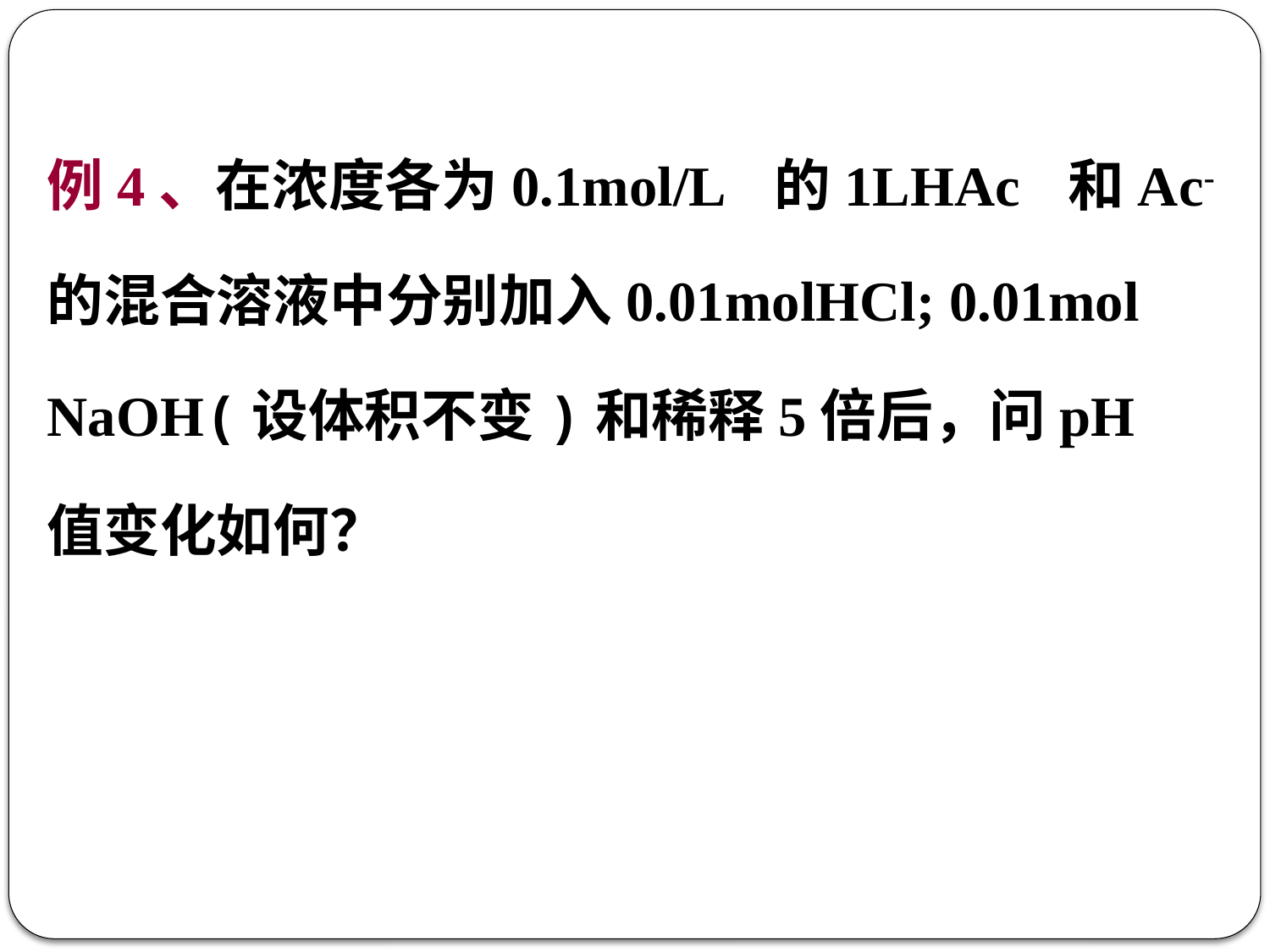

例4、在浓度各为0.1mol/L 的1LHAc 和Ac-的混合溶液中分别加入0.01molHCl; 0.01mol NaOH(设体积不变)和稀释5倍后，问pH 值变化如何？